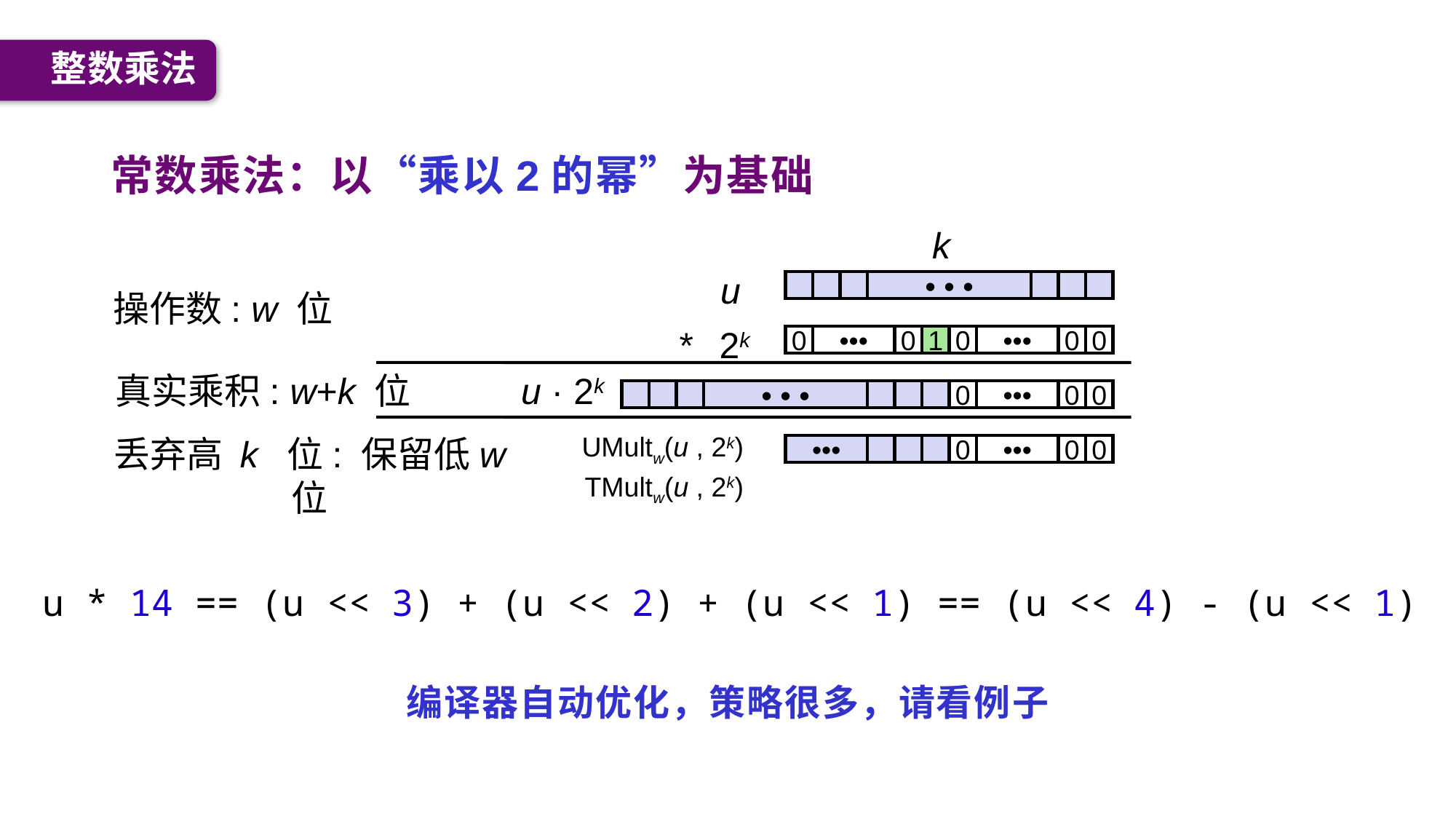

整数乘法
常数乘法：以“乘以2的幂”为基础
k
u

• • •

操作数: w 位
*
2k
0
•••
0
1
0
•••
0
0
真实乘积: w+k 位

u · 2k

• • •

0
•••
0
0

UMultw(u , 2k)
丢弃高 k  位: 保留低w 位
•••

0
•••
0
0
TMultw(u , 2k)
u * 14 == (u << 3) + (u << 2) + (u << 1) == (u << 4) - (u << 1)
编译器自动优化，策略很多，请看例子